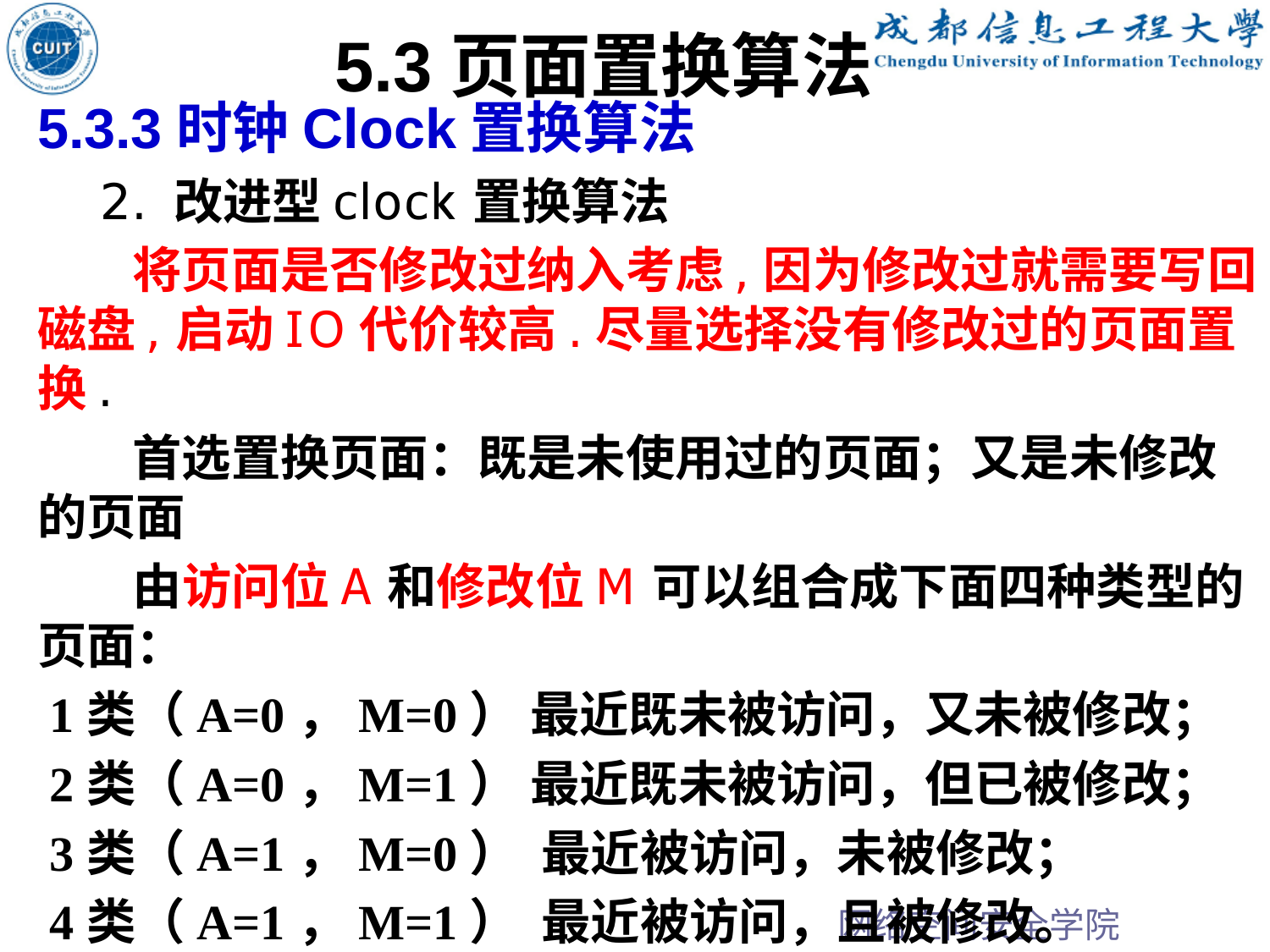

5.3页面置换算法
5.3.3时钟Clock置换算法
2. 改进型clock置换算法
将页面是否修改过纳入考虑,因为修改过就需要写回磁盘,启动IO代价较高.尽量选择没有修改过的页面置换.
首选置换页面：既是未使用过的页面；又是未修改的页面
由访问位A和修改位M可以组合成下面四种类型的页面：
 1类（A=0，M=0） 最近既未被访问，又未被修改；
 2类（A=0，M=1） 最近既未被访问，但已被修改；
 3类（A=1，M=0）  最近被访问，未被修改；
 4类（A=1，M=1）  最近被访问，且被修改。